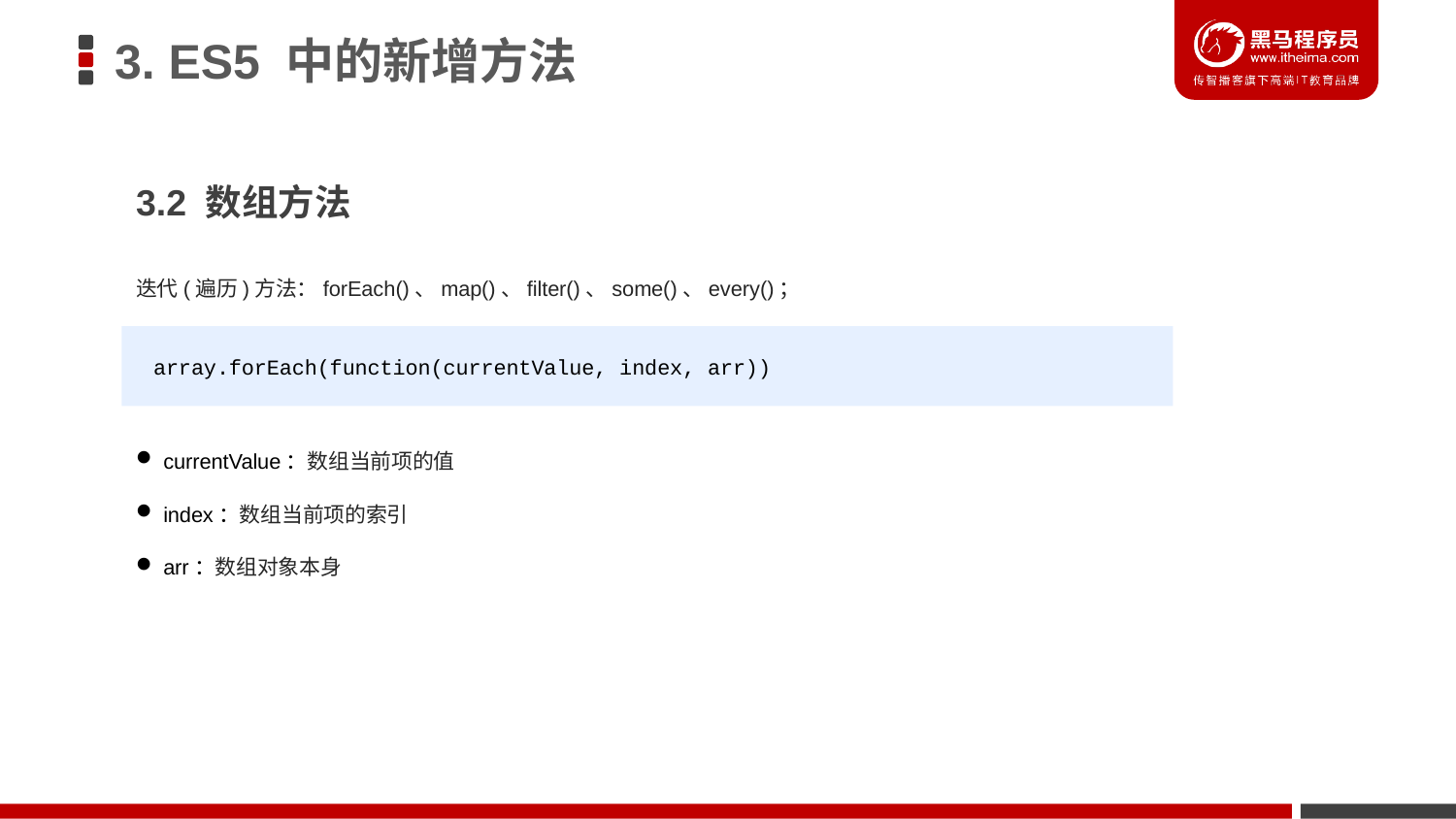

# 3. ES5 中的新增方法
3.2 数组方法
迭代(遍历)方法：forEach()、map()、filter()、some()、every()；
array.forEach(function(currentValue, index, arr))
currentValue：数组当前项的值
index：数组当前项的索引
arr：数组对象本身